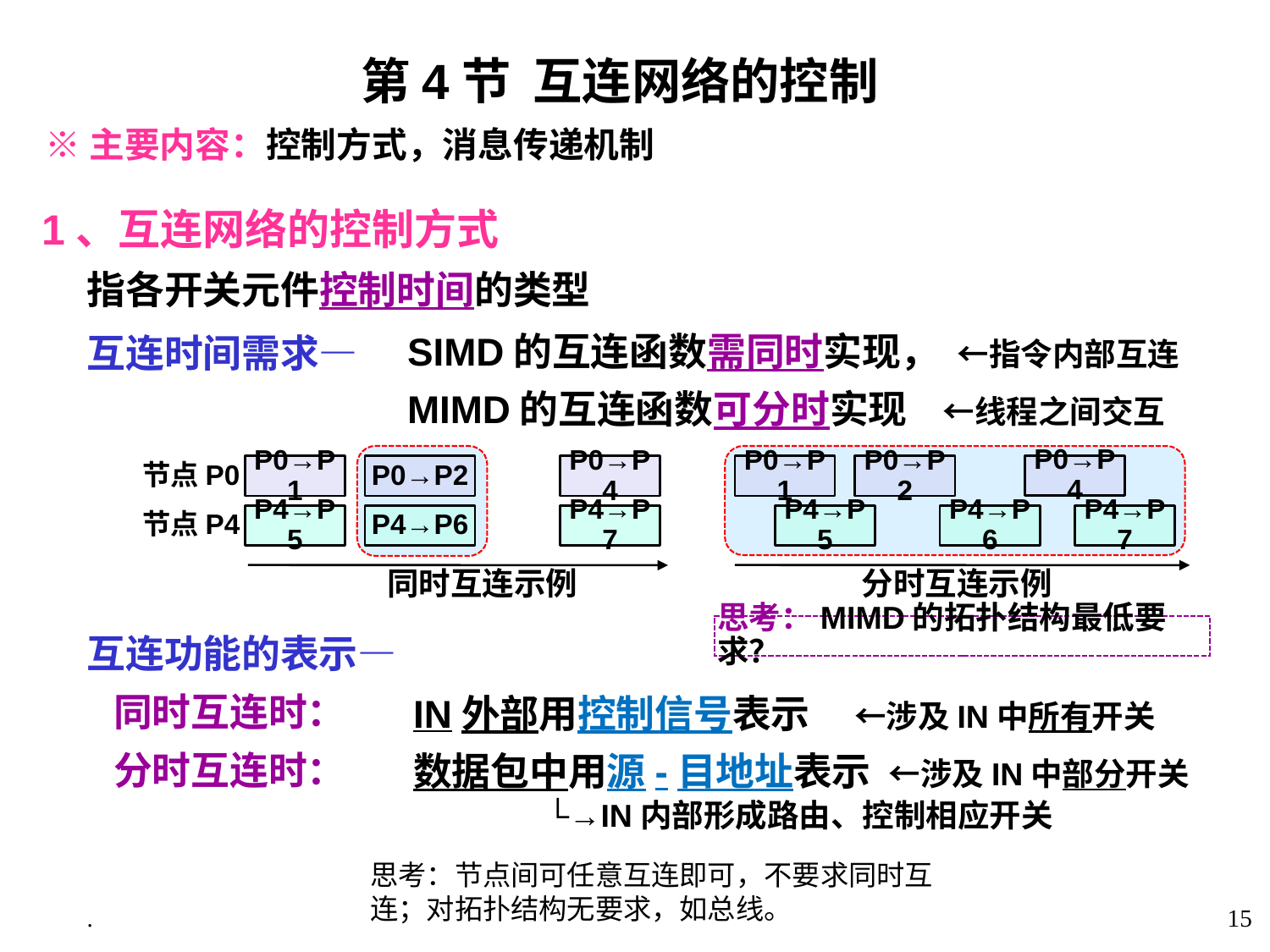

第4节  互连网络的控制
 ※主要内容：控制方式，消息传递机制
1、互连网络的控制方式
    指各开关元件控制时间的类型
    互连时间需求—

    互连功能的表示—
       同时互连时：
       分时互连时：
SIMD的互连函数需同时实现，  ←指令内部互连
MIMD的互连函数可分时实现    ←线程之间交互

节点P0
P0→P1
P0→P2
P0→P4
节点P4
P4→P5
P4→P6
P4→P7
同时互连示例

P0→P4
P0→P1
P0→P2
P4→P5
P4→P6
P4→P7
分时互连示例
思考：MIMD的拓扑结构最低要求？
IN外部用控制信号表示     ←涉及IN中所有开关
数据包中用源-目地址表示  ←涉及IN中部分开关
               └→IN内部形成路由、控制相应开关
思考：节点间可任意互连即可，不要求同时互连；对拓扑结构无要求，如总线。
.
15